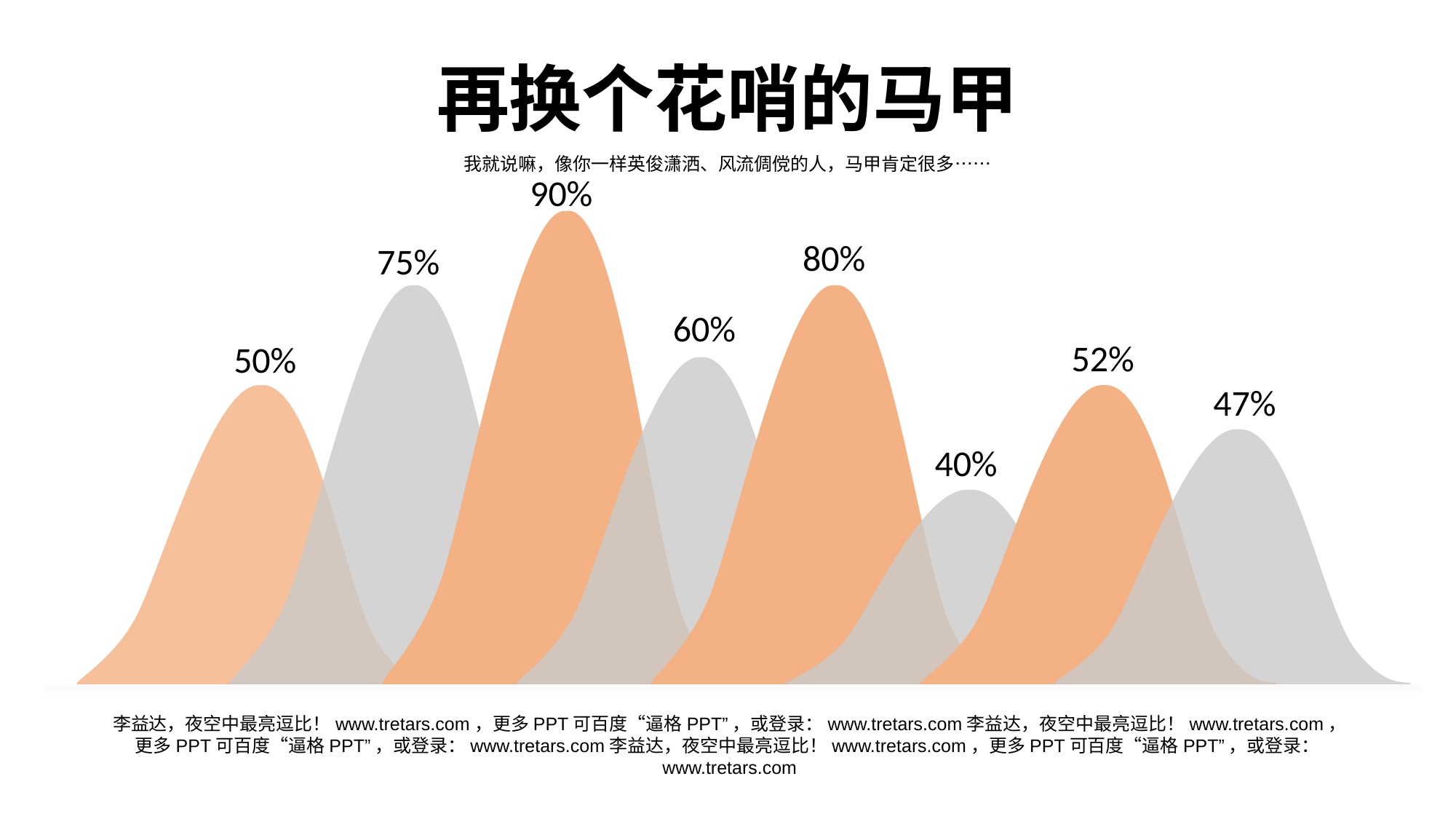

再换个花哨的马甲
我就说嘛，像你一样英俊潇洒、风流倜傥的人，马甲肯定很多……
90%

80%
75%
60%
52%
50%
47%
40%
李益达，夜空中最亮逗比！www.tretars.com，更多PPT可百度“逼格PPT”，或登录：www.tretars.com李益达，夜空中最亮逗比！www.tretars.com，更多PPT可百度“逼格PPT”，或登录：www.tretars.com李益达，夜空中最亮逗比！www.tretars.com，更多PPT可百度“逼格PPT”，或登录：www.tretars.com